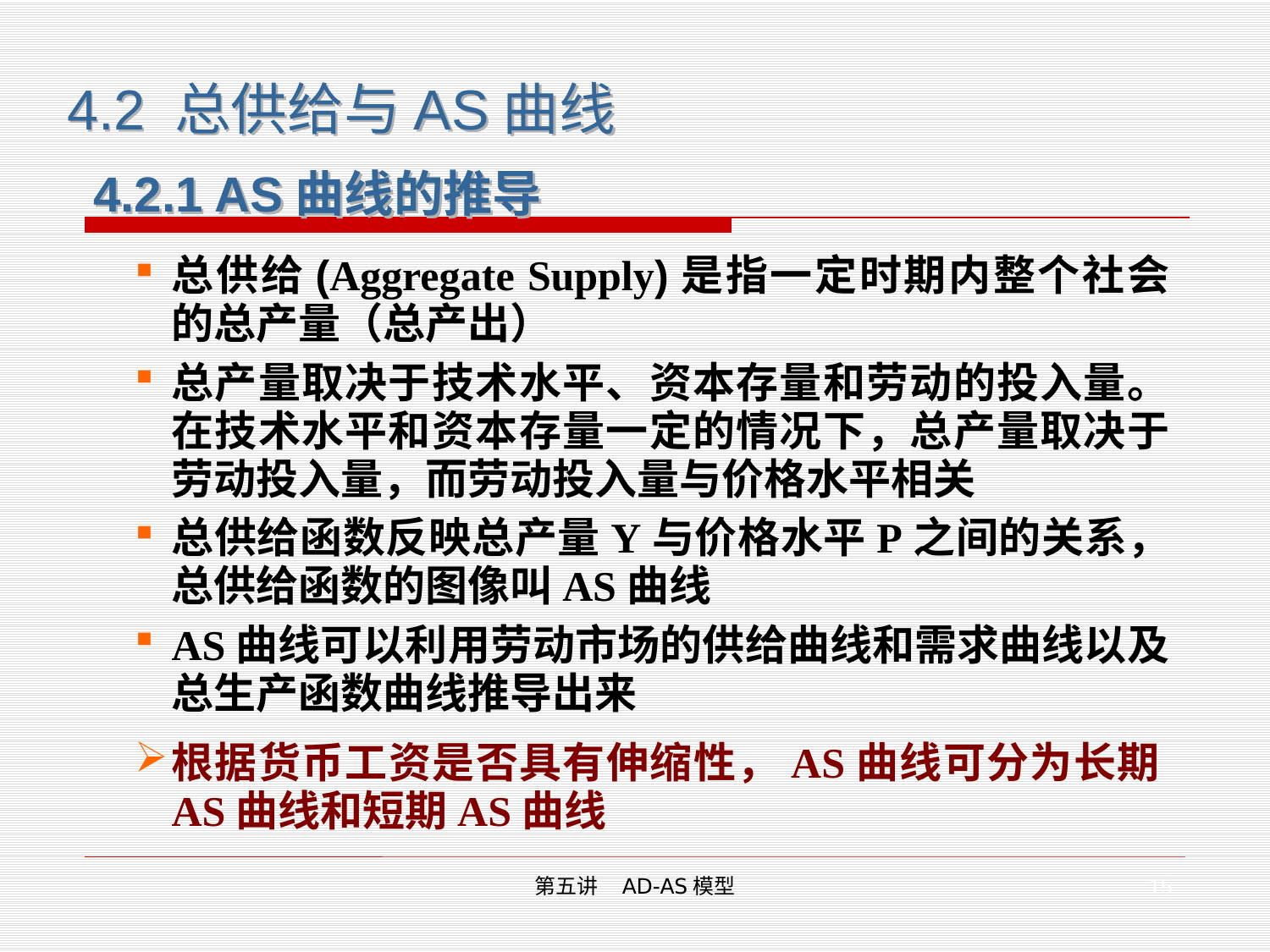

4.2 总供给与AS曲线
4.2.1 AS曲线的推导
总供给(Aggregate Supply)是指一定时期内整个社会的总产量（总产出）
总产量取决于技术水平、资本存量和劳动的投入量。在技术水平和资本存量一定的情况下，总产量取决于劳动投入量，而劳动投入量与价格水平相关
总供给函数反映总产量Y与价格水平P之间的关系，总供给函数的图像叫AS曲线
AS曲线可以利用劳动市场的供给曲线和需求曲线以及总生产函数曲线推导出来
根据货币工资是否具有伸缩性，AS曲线可分为长期AS曲线和短期AS曲线
15
第五讲    AD-AS模型